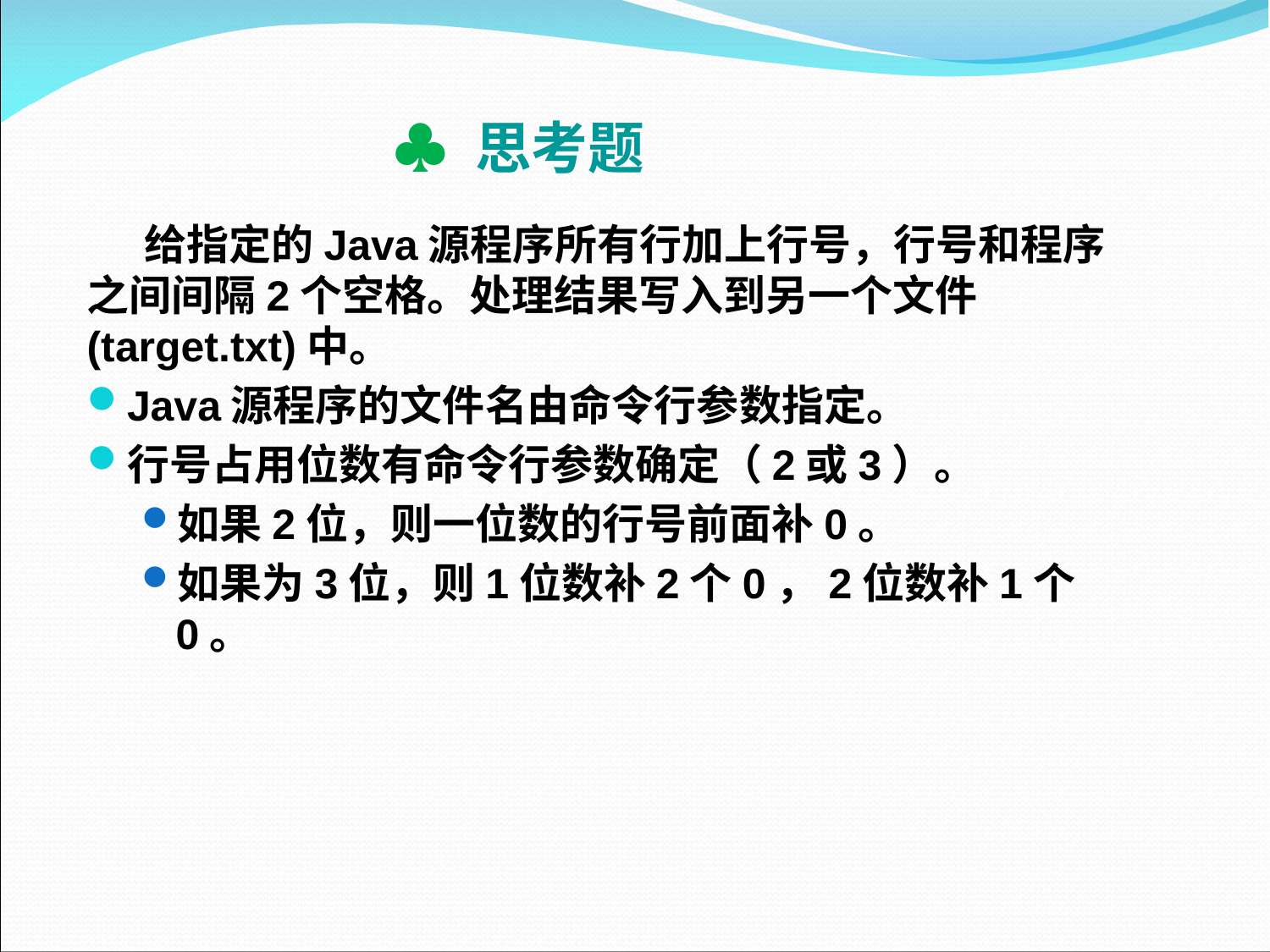

# ♣ 思考题
     给指定的Java源程序所有行加上行号，行号和程序之间间隔2个空格。处理结果写入到另一个文件(target.txt)中。
Java源程序的文件名由命令行参数指定。
行号占用位数有命令行参数确定（2或3）。
如果2位，则一位数的行号前面补0。
如果为3位，则1位数补2个0，2位数补1个0。